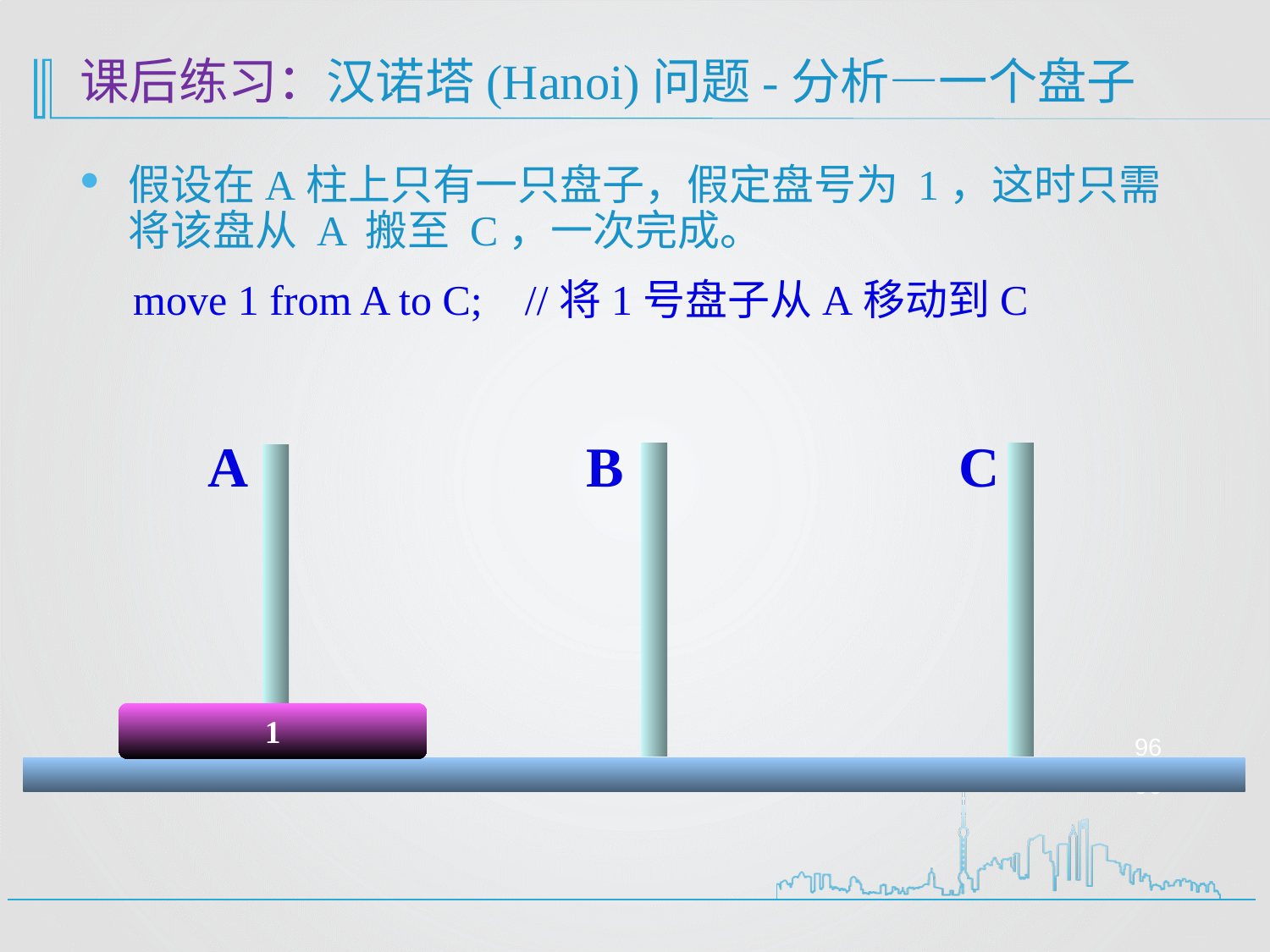

# 课后练习：汉诺塔(Hanoi)问题-分析—一个盘子
假设在A柱上只有一只盘子，假定盘号为 1，这时只需将该盘从 A 搬至 C，一次完成。
     move 1 from A to C;    //将1号盘子从A移动到C

A
B
C

1
96
96